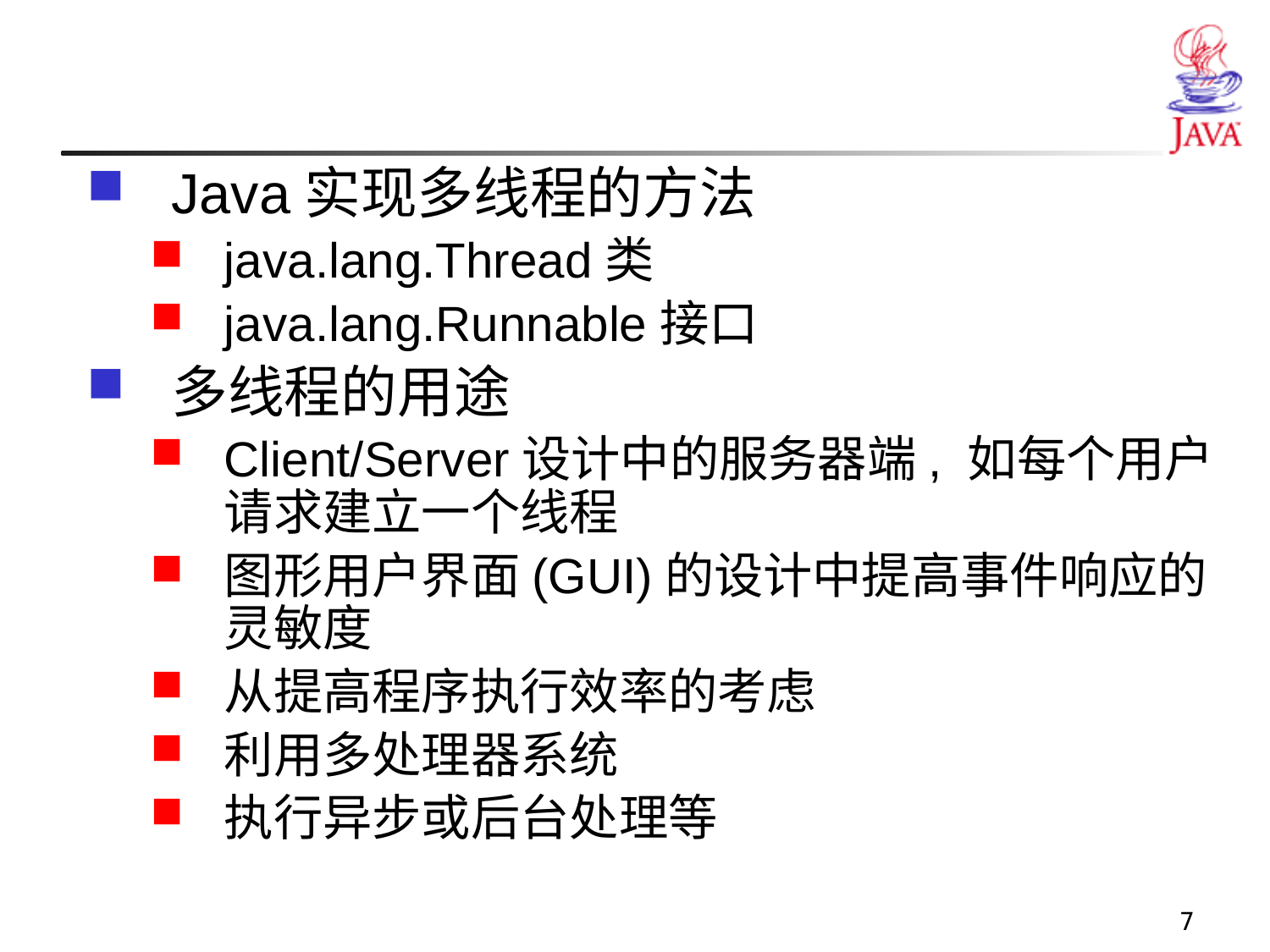

Java实现多线程的方法
java.lang.Thread类
java.lang.Runnable接口
多线程的用途
Client/Server设计中的服务器端, 如每个用户请求建立一个线程
图形用户界面(GUI)的设计中提高事件响应的灵敏度
从提高程序执行效率的考虑
利用多处理器系统
执行异步或后台处理等
7